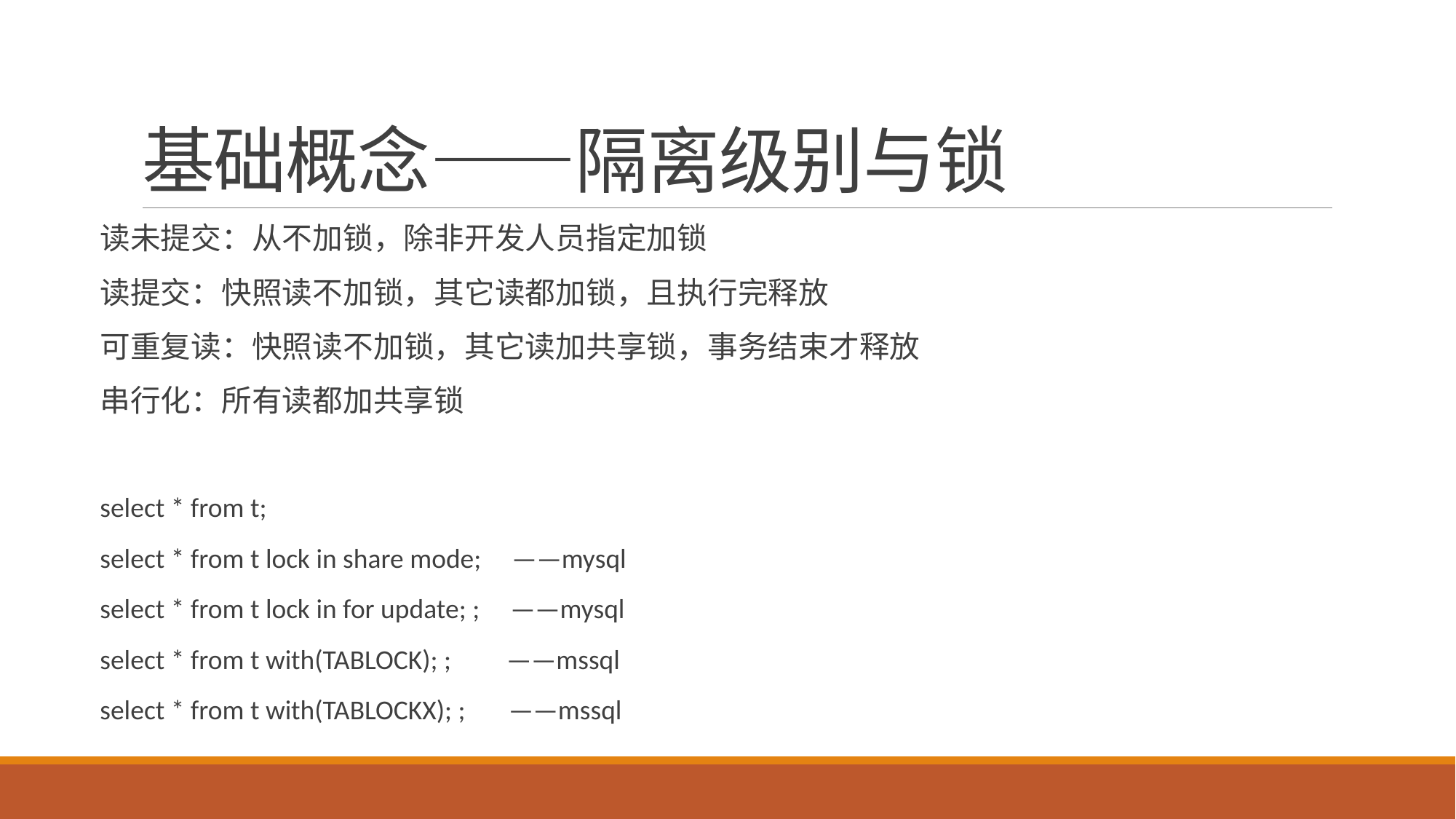

# 基础概念——隔离级别与锁
读未提交：从不加锁，除非开发人员指定加锁
读提交：快照读不加锁，其它读都加锁，且执行完释放
可重复读：快照读不加锁，其它读加共享锁，事务结束才释放
串行化：所有读都加共享锁

select * from t;
select * from t lock in share mode;     ——mysql
select * from t lock in for update; ;     ——mysql
select * from t with(TABLOCK); ;         ——mssql
select * from t with(TABLOCKX); ;       ——mssql